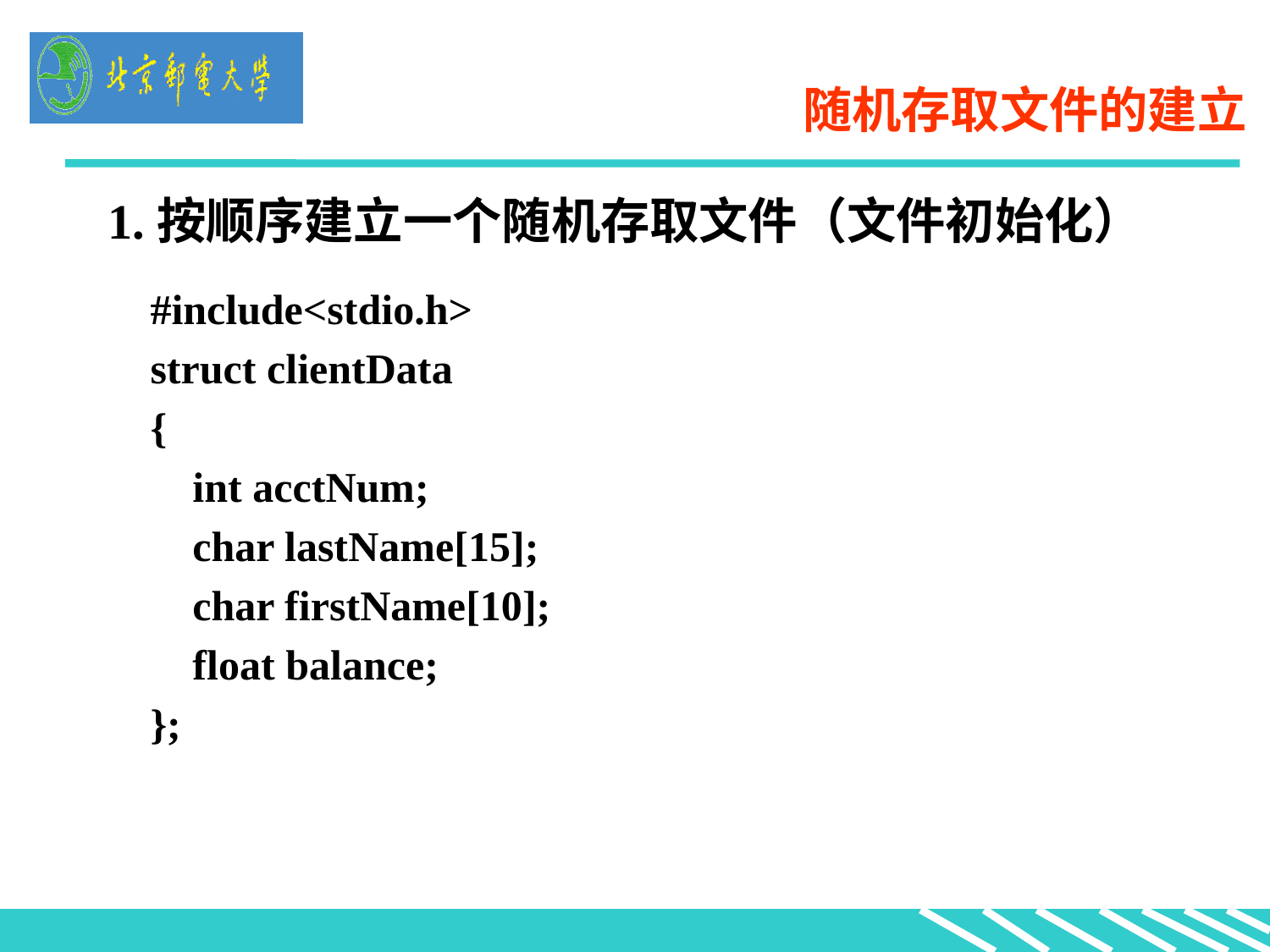

# 随机存取文件的建立
1.按顺序建立一个随机存取文件（文件初始化）
#include<stdio.h>
struct clientData
{
    int acctNum;
    char lastName[15];
    char firstName[10];
    float balance;
};

57